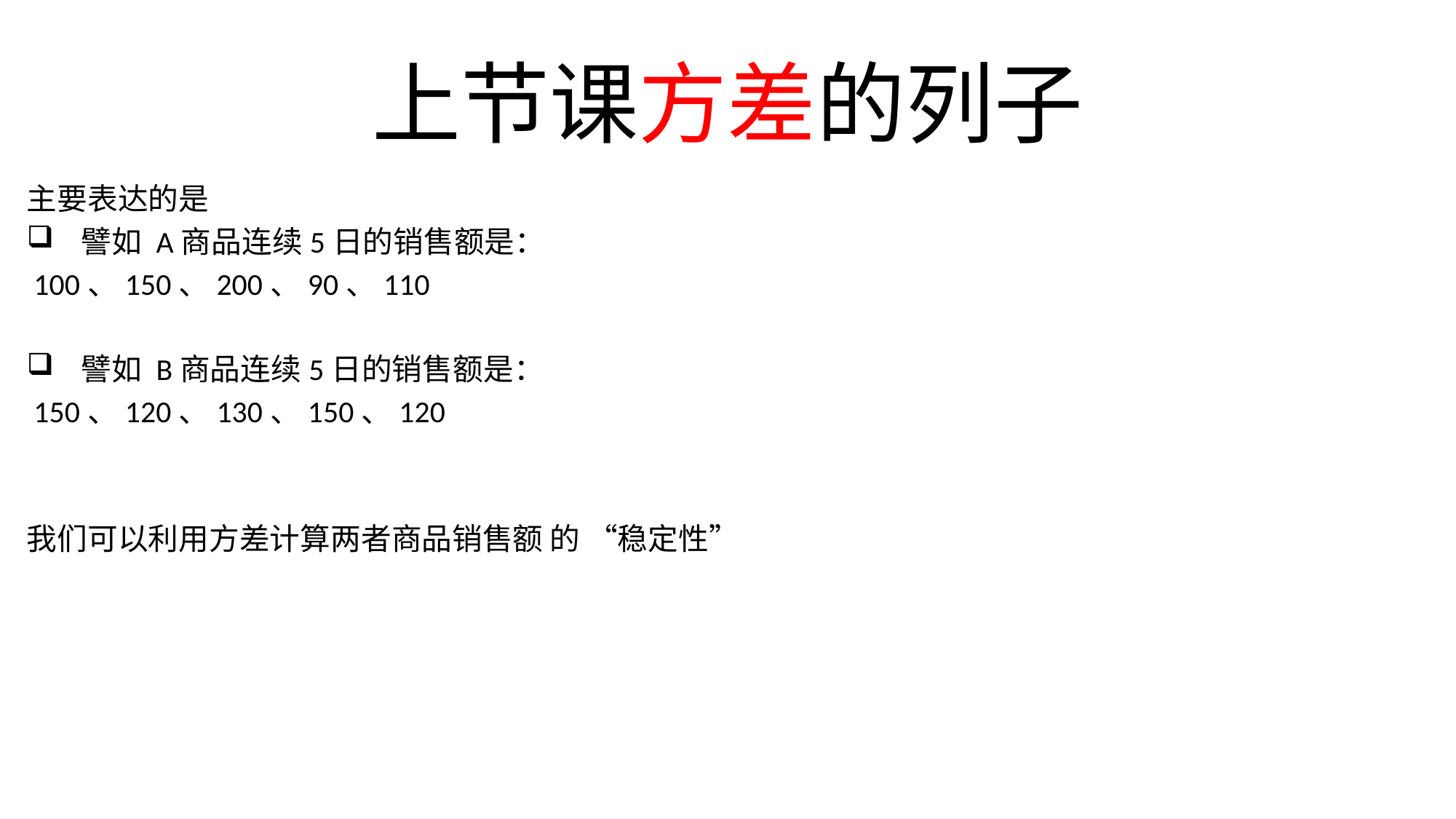

# 上节课方差的列子
主要表达的是
譬如 A商品连续5日的销售额是：
 100、150、200、90、110

譬如 B商品连续5日的销售额是：
 150、120、130、150、120

我们可以利用方差计算两者商品销售额 的 “稳定性”